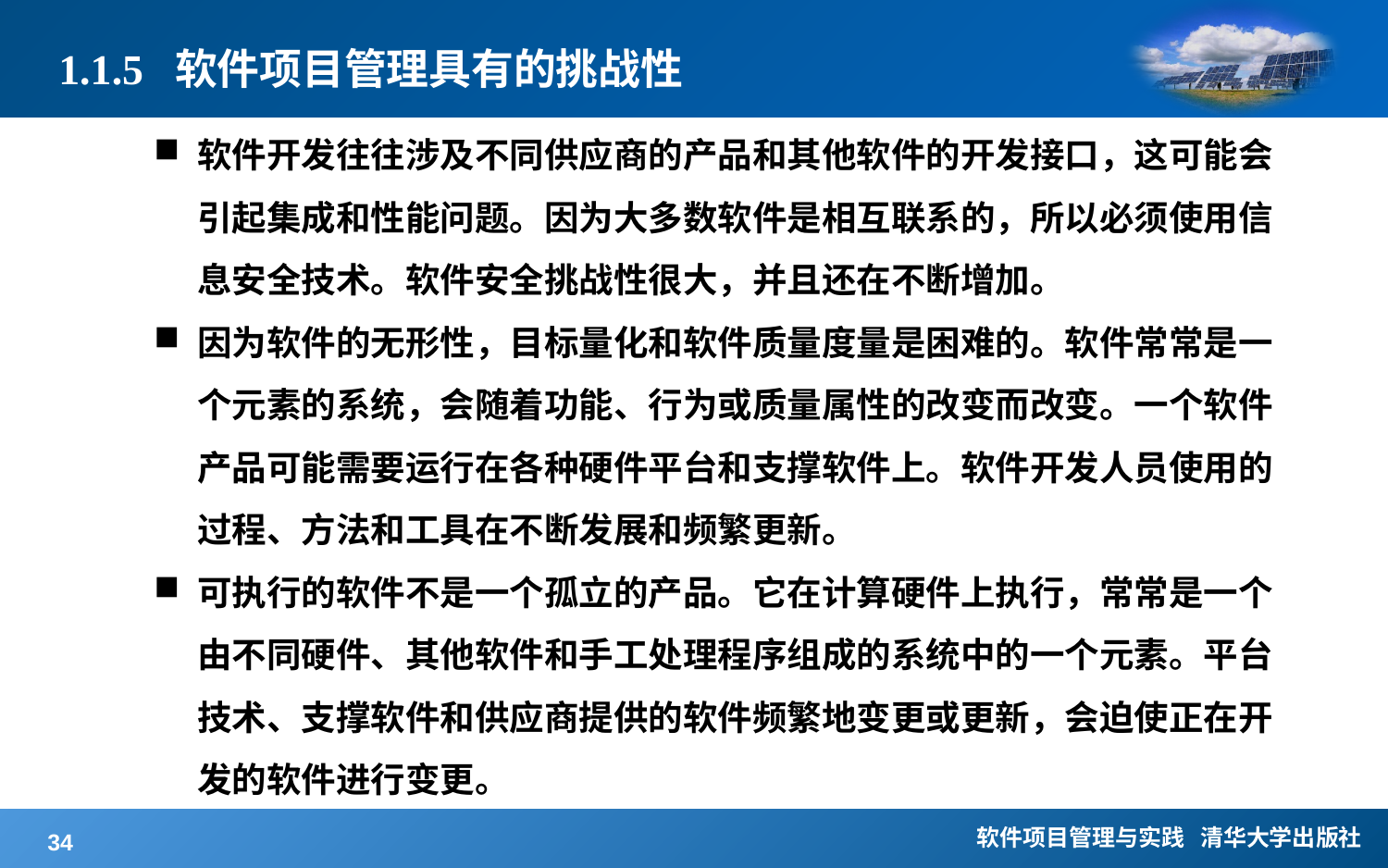

# 1.1.5  软件项目管理具有的挑战性
软件开发往往涉及不同供应商的产品和其他软件的开发接口，这可能会引起集成和性能问题。因为大多数软件是相互联系的，所以必须使用信息安全技术。软件安全挑战性很大，并且还在不断增加。
因为软件的无形性，目标量化和软件质量度量是困难的。软件常常是一个元素的系统，会随着功能、行为或质量属性的改变而改变。一个软件产品可能需要运行在各种硬件平台和支撑软件上。软件开发人员使用的过程、方法和工具在不断发展和频繁更新。
可执行的软件不是一个孤立的产品。它在计算硬件上执行，常常是一个由不同硬件、其他软件和手工处理程序组成的系统中的一个元素。平台技术、支撑软件和供应商提供的软件频繁地变更或更新，会迫使正在开发的软件进行变更。